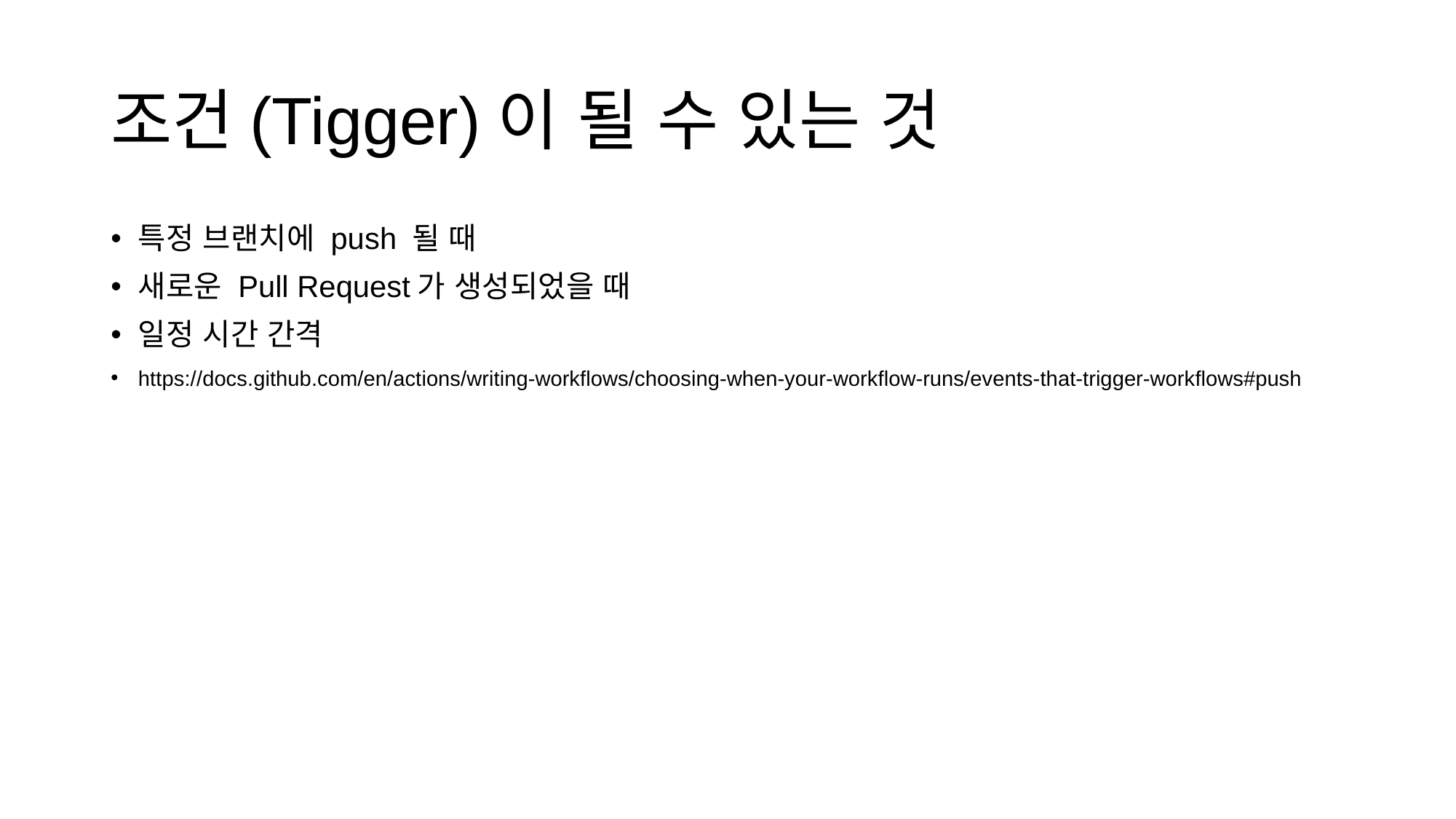

# 조건(Tigger)이 될 수 있는 것
특정 브랜치에 push 될 때
새로운 Pull Request가 생성되었을 때
일정 시간 간격
https://docs.github.com/en/actions/writing-workflows/choosing-when-your-workflow-runs/events-that-trigger-workflows#push